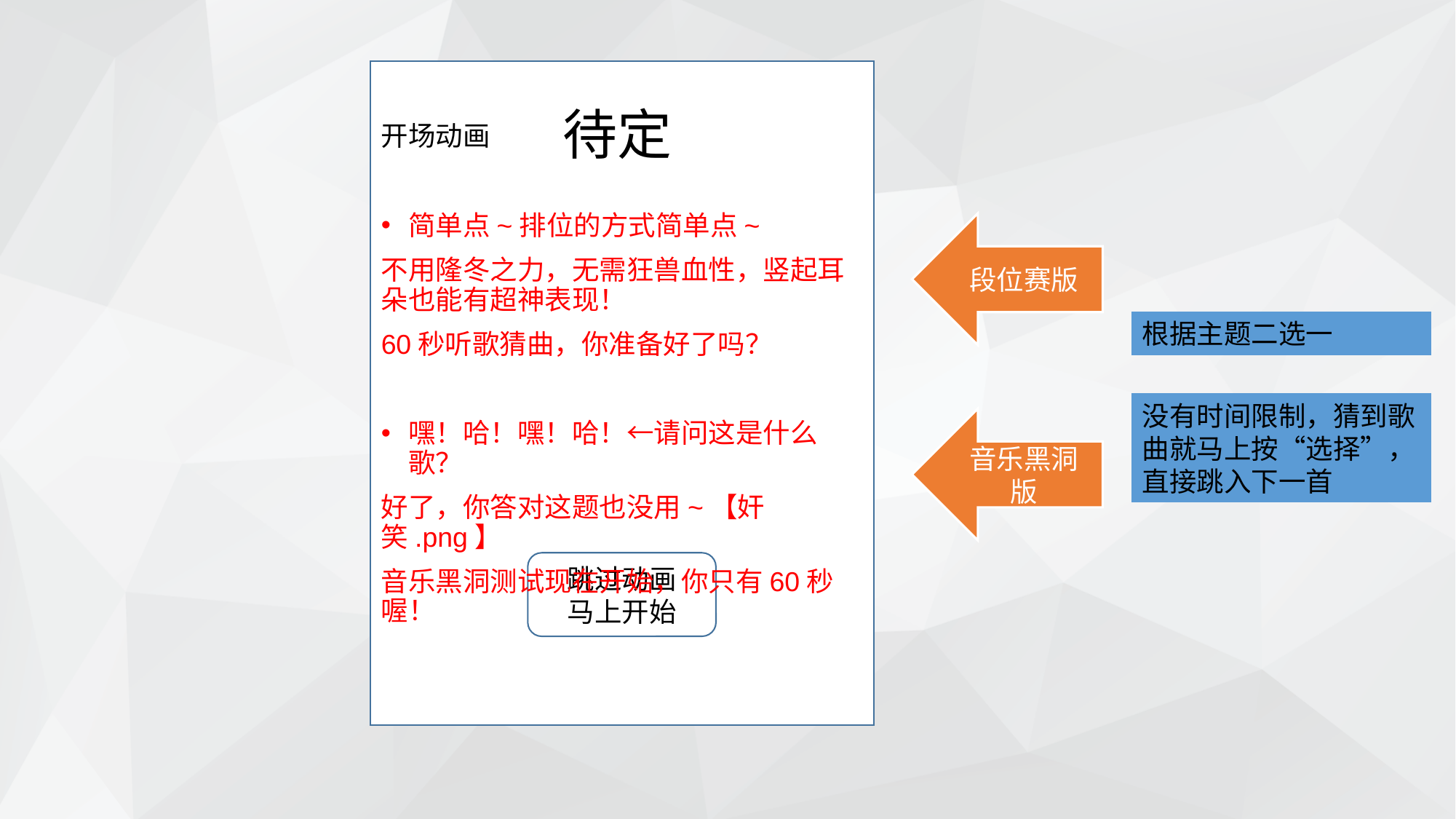

待定
开场动画

简单点~排位的方式简单点~
不用隆冬之力，无需狂兽血性，竖起耳朵也能有超神表现！
60秒听歌猜曲，你准备好了吗？

嘿！哈！嘿！哈！←请问这是什么歌？
好了，你答对这题也没用~【奸笑.png】
音乐黑洞测试现在开始，你只有60秒喔！
段位赛版
根据主题二选一
没有时间限制，猜到歌曲就马上按“选择”，直接跳入下一首
音乐黑洞版
跳过动画
马上开始